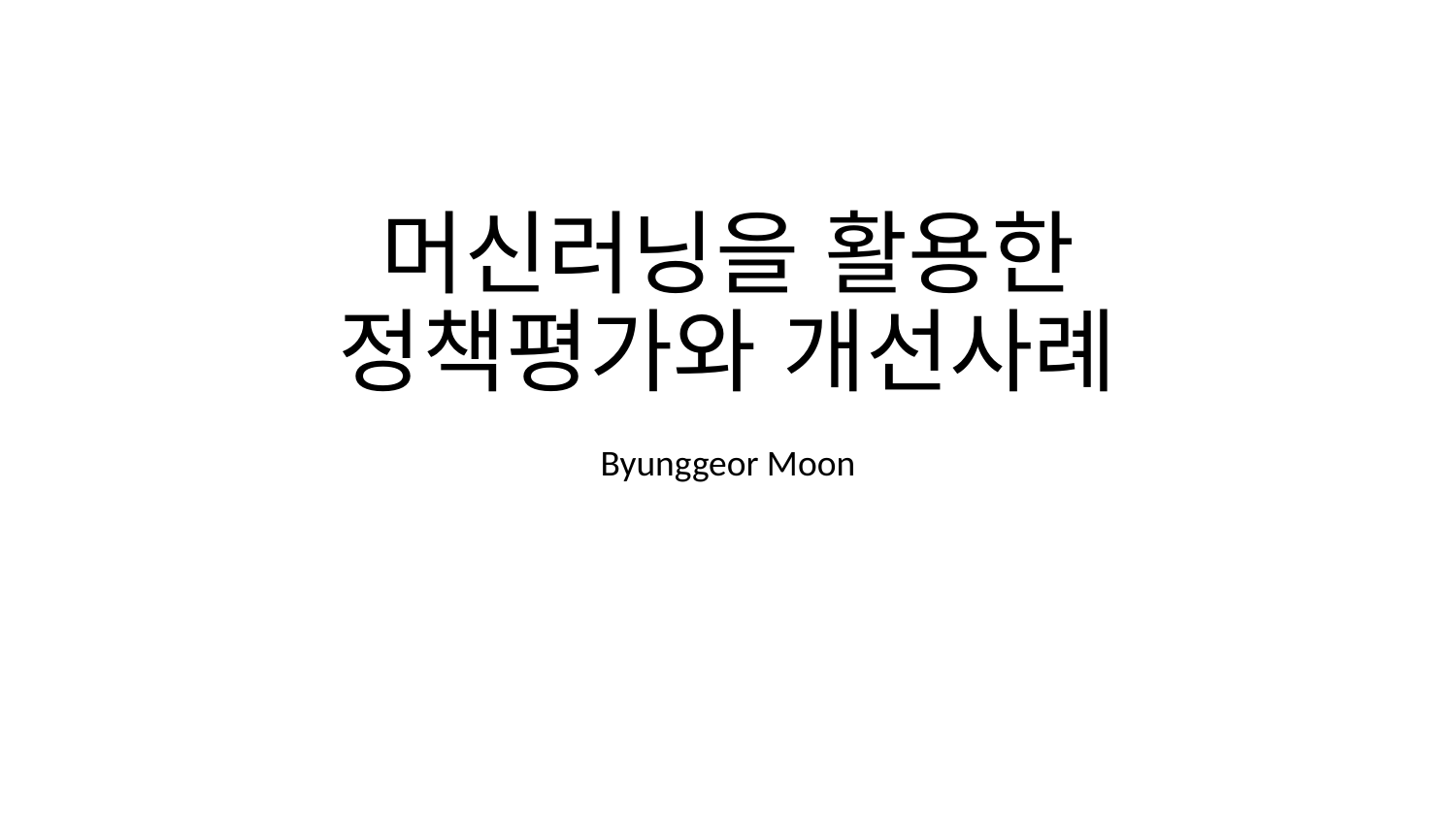

# 머신러닝을 활용한 정책평가와 개선사례
Byunggeor Moon